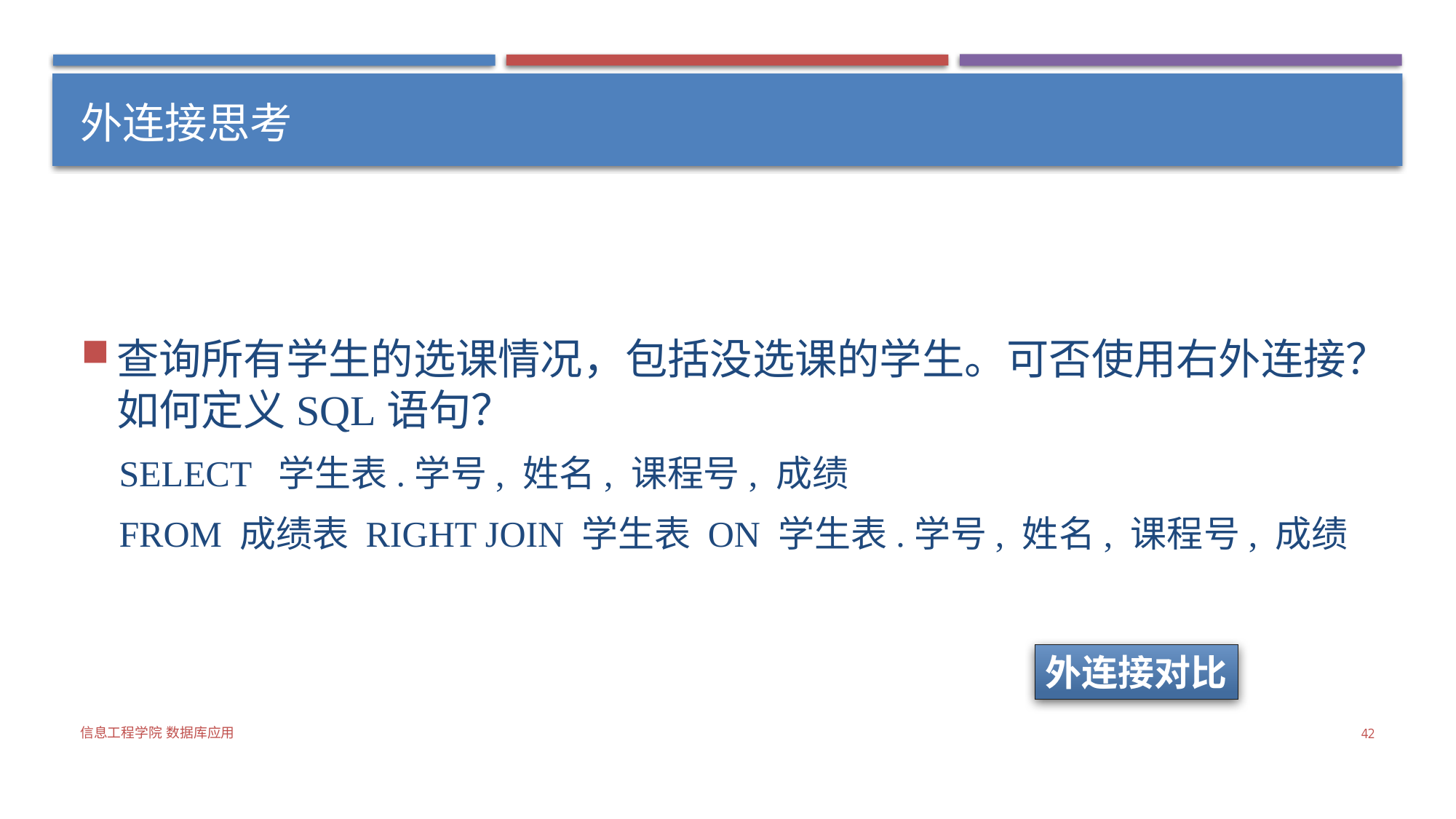

# 外连接思考
查询所有学生的选课情况，包括没选课的学生。可否使用右外连接？如何定义SQL语句？
SELECT  学生表.学号, 姓名, 课程号, 成绩
FROM 成绩表 RIGHT JOIN 学生表 ON 学生表.学号, 姓名, 课程号, 成绩
外连接对比
信息工程学院 数据库应用
42